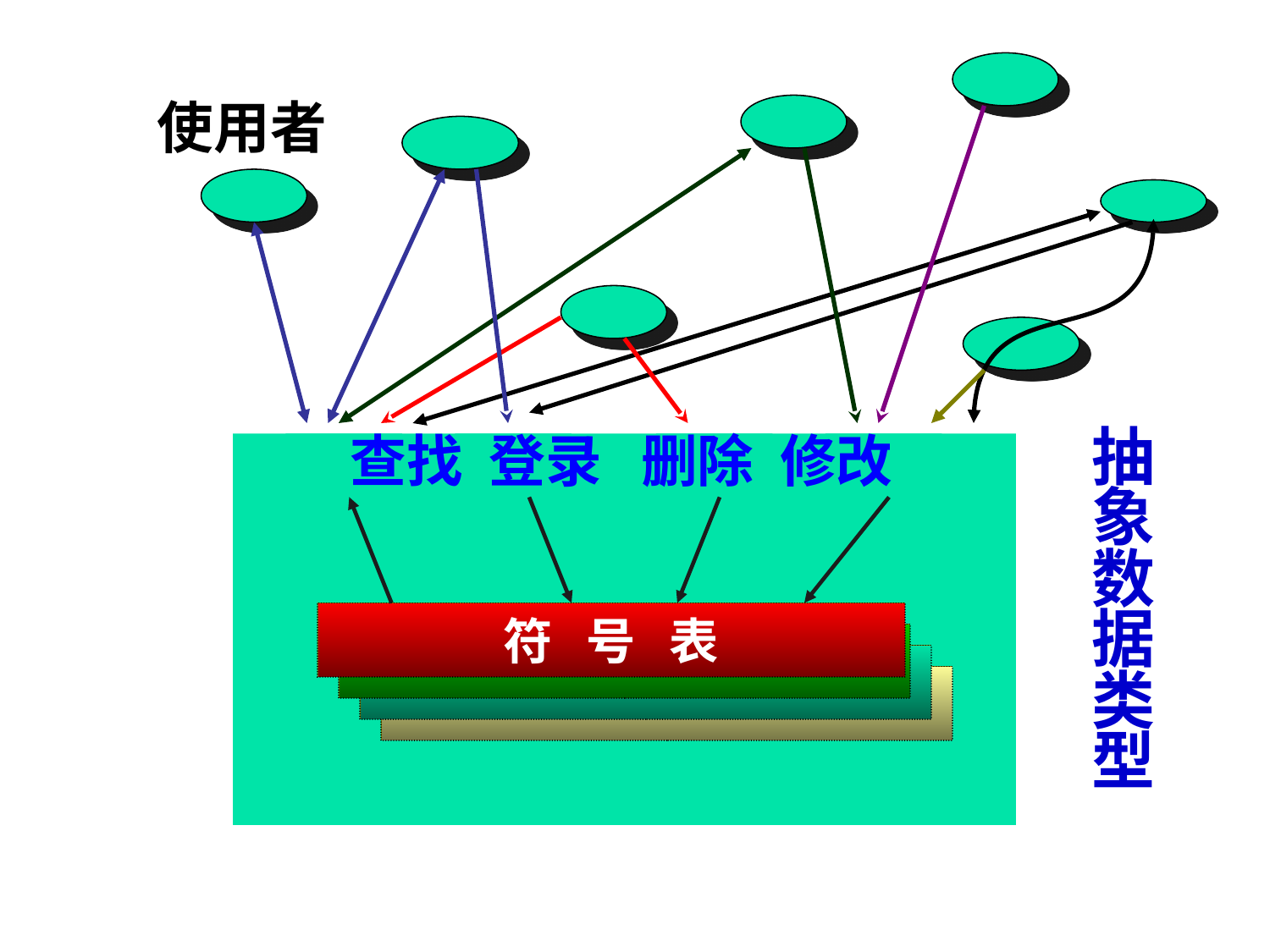

使用者

查找  登录   删除  修改
抽象数据类型

符   号   表

34